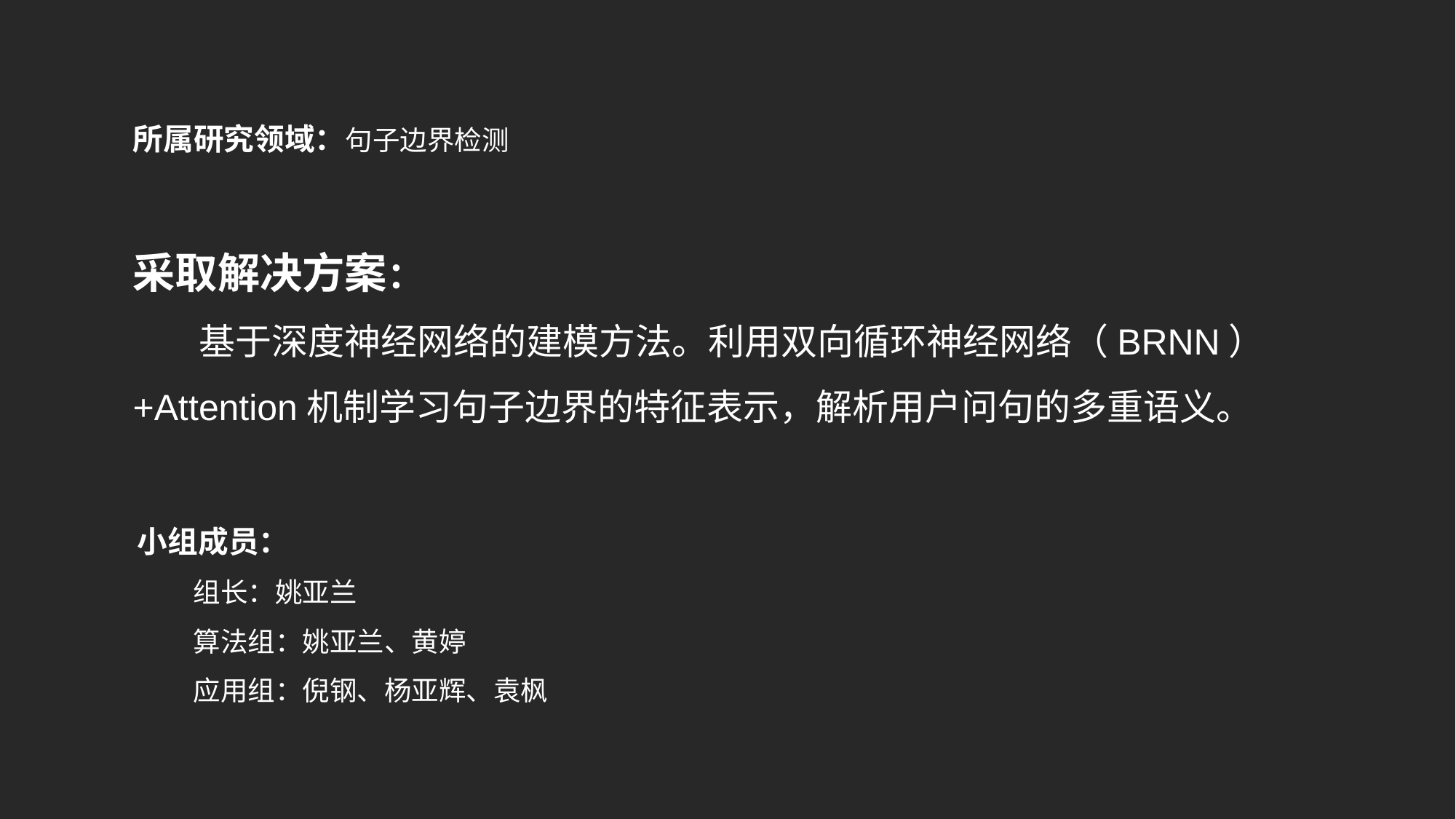

所属研究领域：句子边界检测
采取解决方案：
       基于深度神经网络的建模方法。利用双向循环神经网络（BRNN）+Attention机制学习句子边界的特征表示，解析用户问句的多重语义。

小组成员：
        组长：姚亚兰
        算法组：姚亚兰、黄婷
        应用组：倪钢、杨亚辉、袁枫